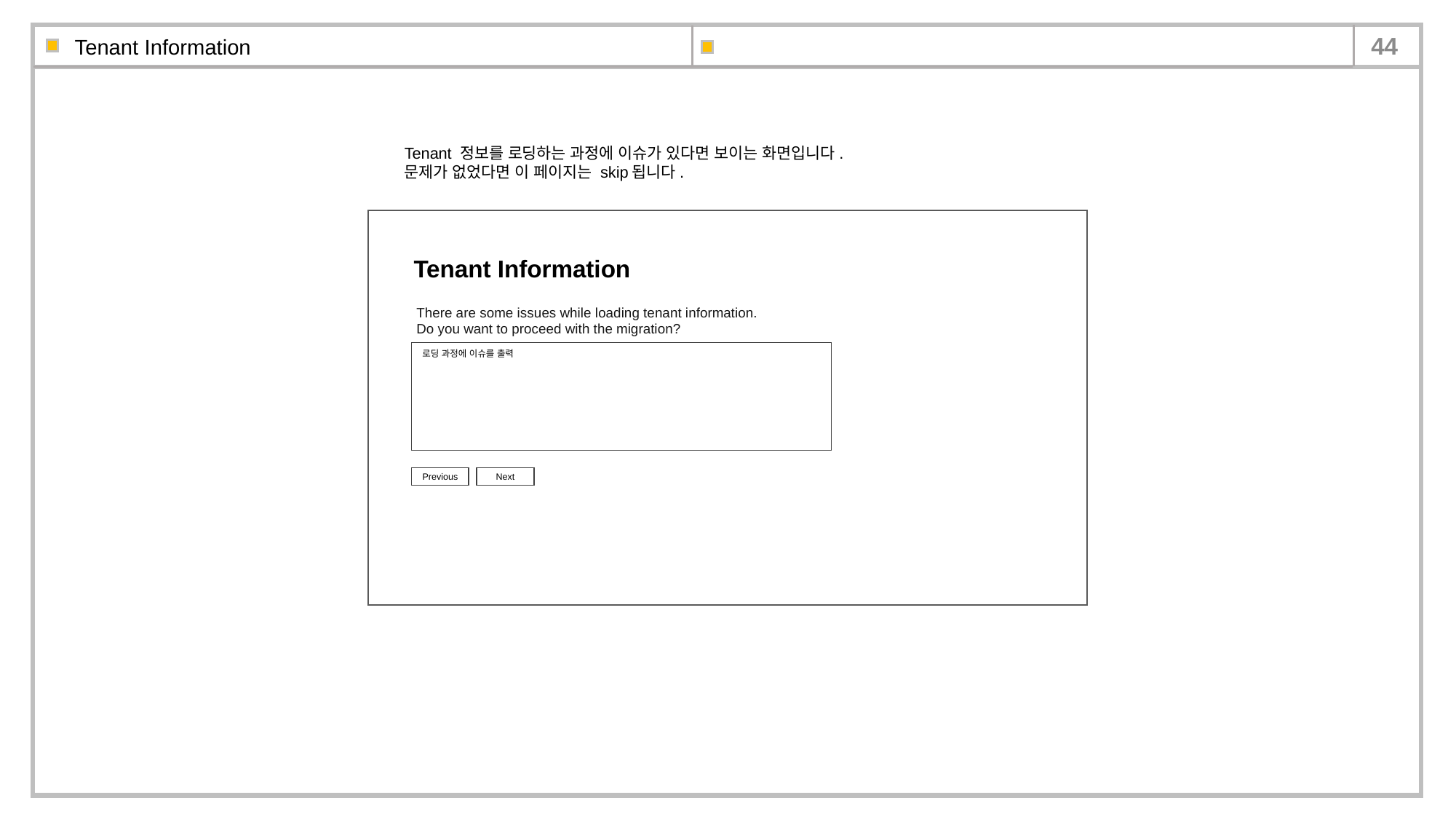

# Tenant Information
Tenant 정보를 로딩하는 과정에 이슈가 있다면 보이는 화면입니다.
문제가 없었다면 이 페이지는 skip됩니다.

Tenant Information
There are some issues while loading tenant information.
Do you want to proceed with the migration?
로딩 과정에 이슈를 출력
Previous
Next